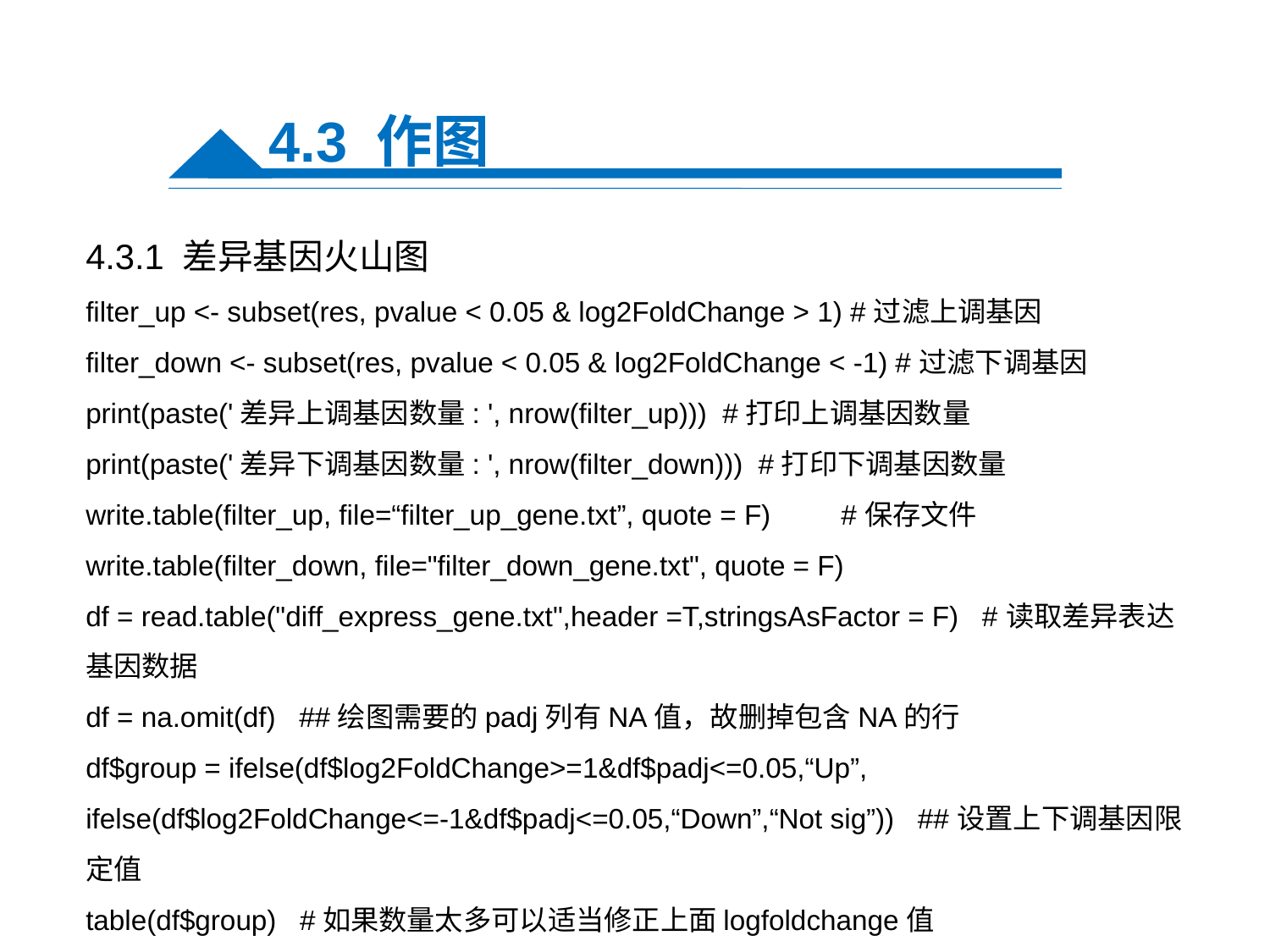

4.3 作图

4.3.1 差异基因火山图
filter_up <- subset(res, pvalue < 0.05 & log2FoldChange > 1) #过滤上调基因
filter_down <- subset(res, pvalue < 0.05 & log2FoldChange < -1) #过滤下调基因
print(paste('差异上调基因数量: ', nrow(filter_up)))  #打印上调基因数量
print(paste('差异下调基因数量: ', nrow(filter_down)))  #打印下调基因数量
write.table(filter_up, file=“filter_up_gene.txt”, quote = F)         #保存文件
write.table(filter_down, file="filter_down_gene.txt", quote = F)
df = read.table("diff_express_gene.txt",header =T,stringsAsFactor = F)   #读取差异表达基因数据
df = na.omit(df)   ##绘图需要的padj列有NA值，故删掉包含NA的行
df$group = ifelse(df$log2FoldChange>=1&df$padj<=0.05,“Up”, ifelse(df$log2FoldChange<=-1&df$padj<=0.05,“Down”,“Not sig”))   ##设置上下调基因限定值
table(df$group)   #如果数量太多可以适当修正上面logfoldchange值